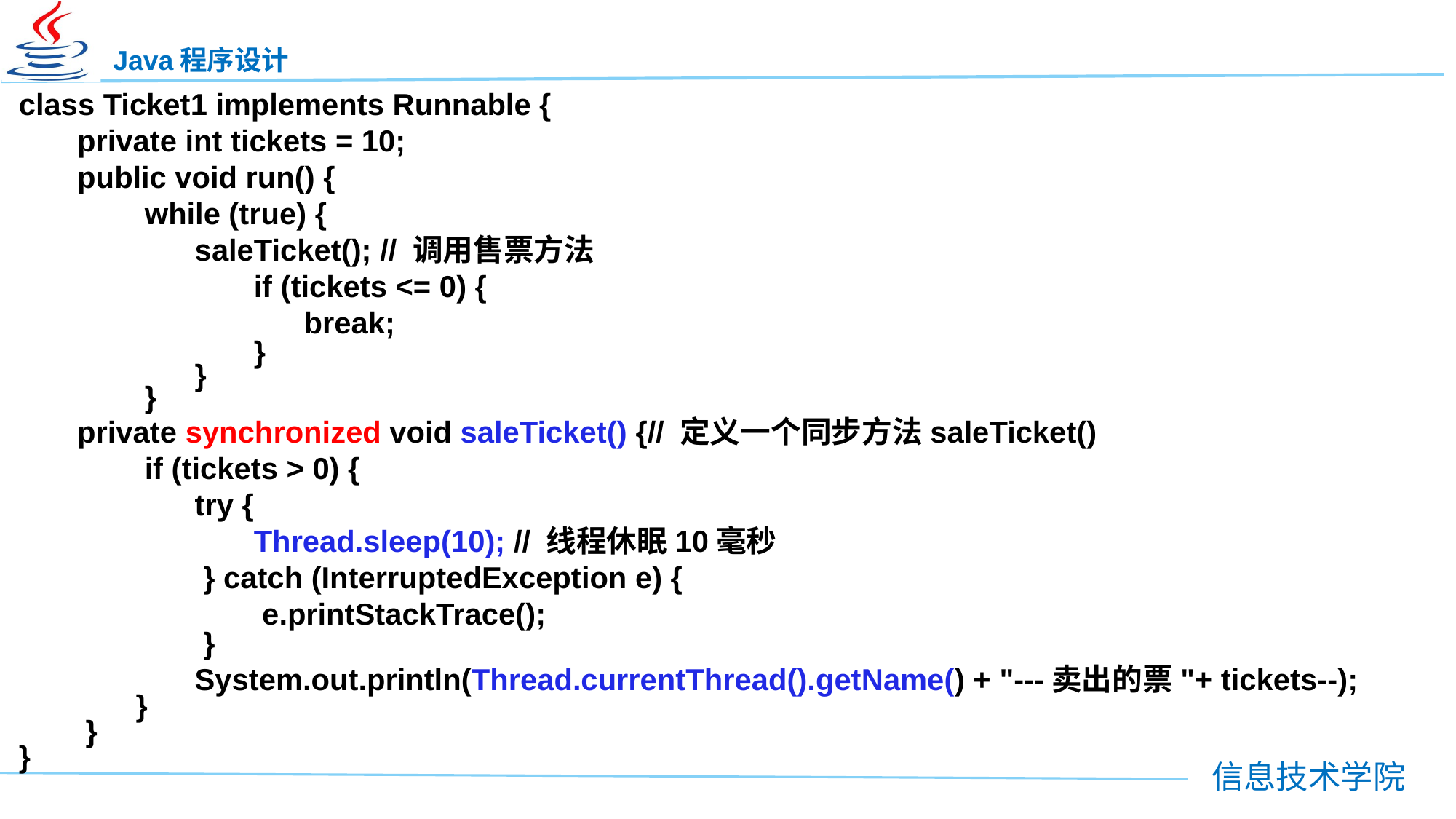

class Ticket1 implements Runnable {
       private int tickets = 10;
       public void run() {
	  while (true) {
	        saleTicket(); // 调用售票方法
		  if (tickets <= 0) {
		        break;
		  }
	        }
	  }
       private synchronized void saleTicket() {// 定义一个同步方法saleTicket()
	  if (tickets > 0) {
	        try {
		  Thread.sleep(10); // 线程休眠10毫秒
	         } catch (InterruptedException e) {
		   e.printStackTrace();
	         }
	        System.out.println(Thread.currentThread().getName() + "---卖出的票"+ tickets--);
              }
        }
}